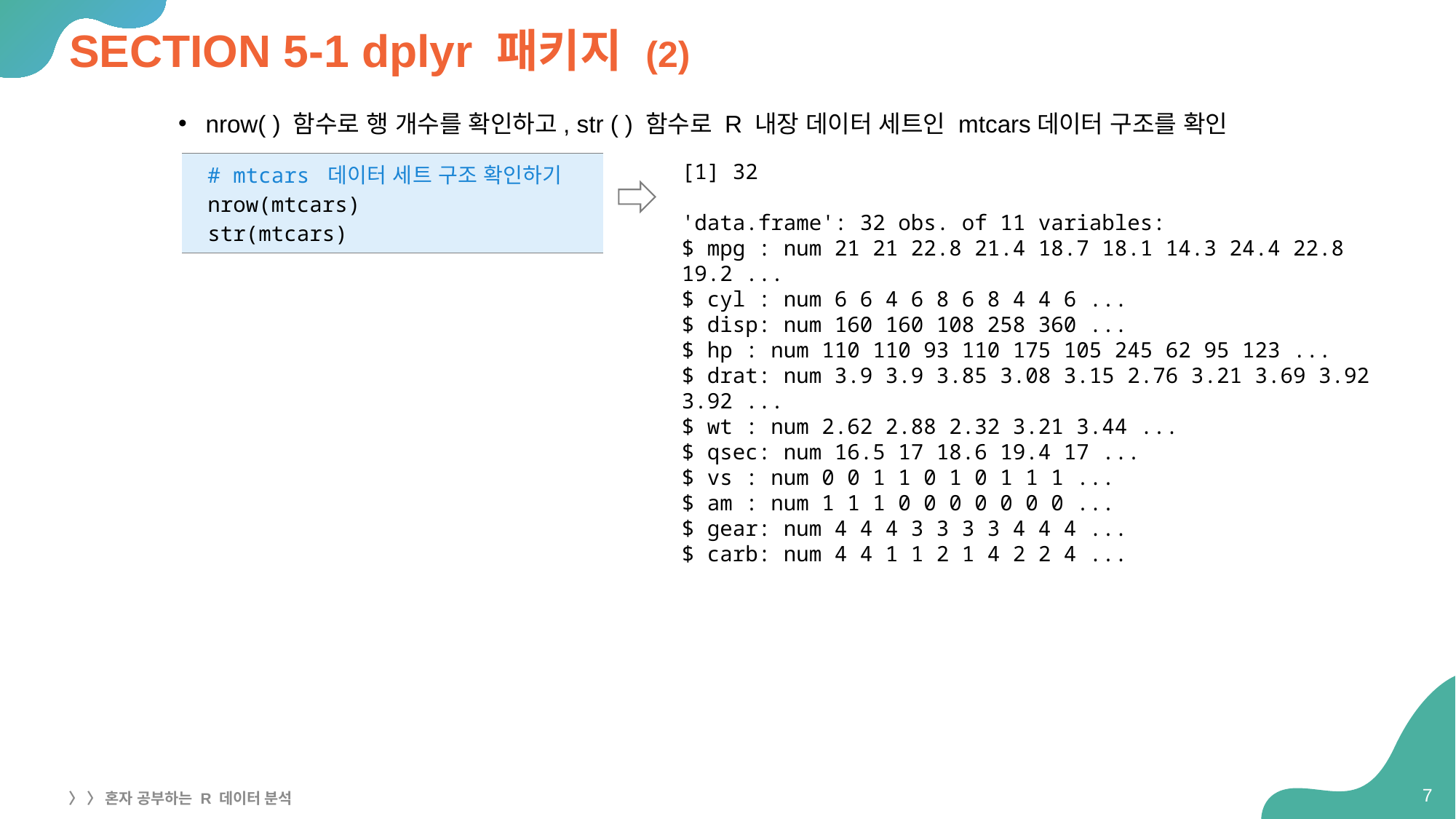

# SECTION 5-1 dplyr 패키지 (2)
nrow( ) 함수로 행 개수를 확인하고, str ( ) 함수로 R 내장 데이터 세트인 mtcars데이터 구조를 확인
| # mtcars 데이터 세트 구조 확인하기 nrow(mtcars) str(mtcars) |
| --- |
[1] 32

'data.frame': 32 obs. of 11 variables:
$ mpg : num 21 21 22.8 21.4 18.7 18.1 14.3 24.4 22.8 19.2 ...
$ cyl : num 6 6 4 6 8 6 8 4 4 6 ...
$ disp: num 160 160 108 258 360 ...
$ hp : num 110 110 93 110 175 105 245 62 95 123 ...
$ drat: num 3.9 3.9 3.85 3.08 3.15 2.76 3.21 3.69 3.92 3.92 ...
$ wt : num 2.62 2.88 2.32 3.21 3.44 ...
$ qsec: num 16.5 17 18.6 19.4 17 ...
$ vs : num 0 0 1 1 0 1 0 1 1 1 ...
$ am : num 1 1 1 0 0 0 0 0 0 0 ...
$ gear: num 4 4 4 3 3 3 3 4 4 4 ...
$ carb: num 4 4 1 1 2 1 4 2 2 4 ...

7
〉 〉 혼자 공부하는 R 데이터 분석